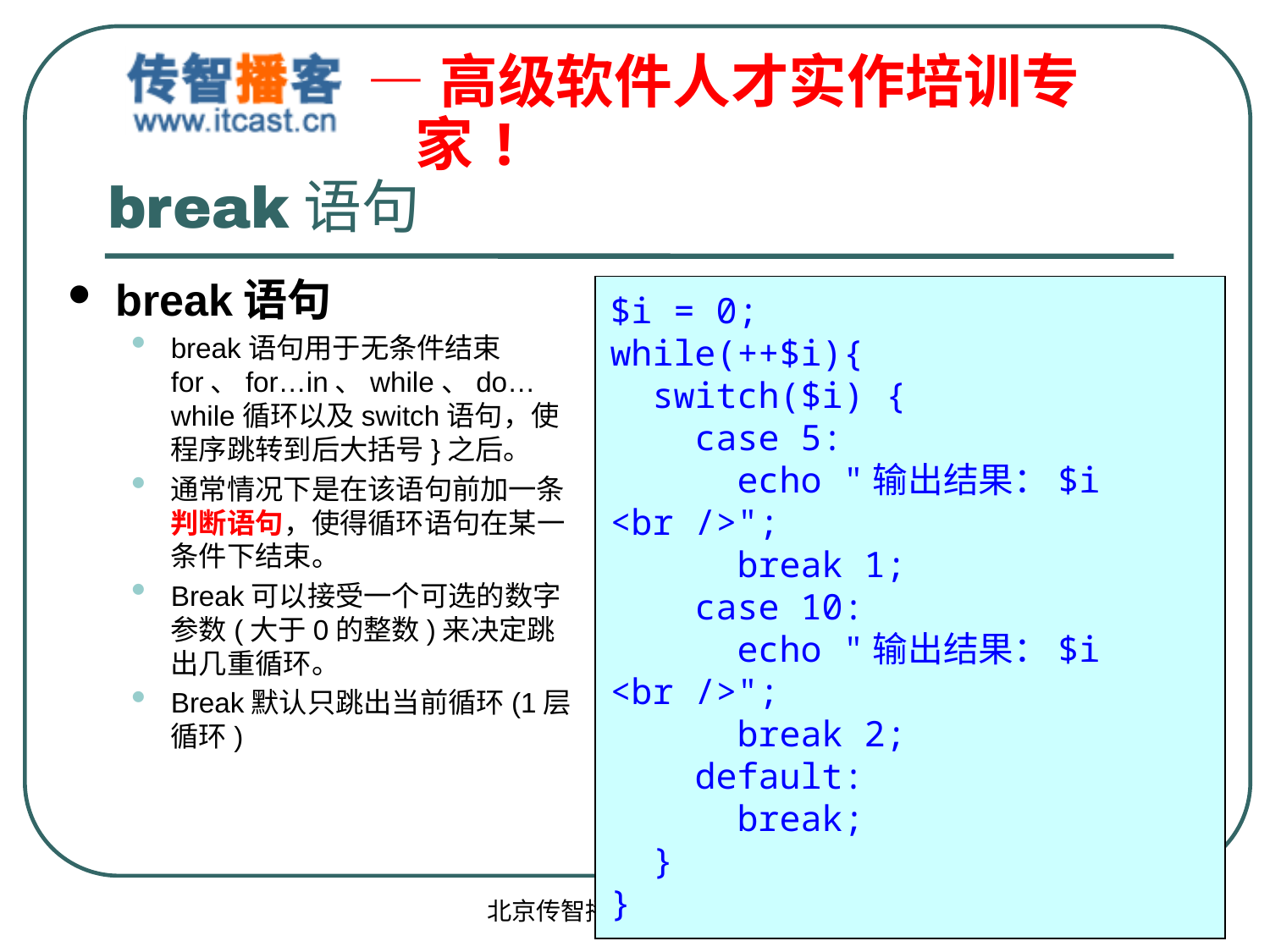

break语句
break语句
break语句用于无条件结束for、for…in、while、do…while循环以及switch语句，使程序跳转到后大括号}之后。
通常情况下是在该语句前加一条判断语句，使得循环语句在某一条件下结束。
Break可以接受一个可选的数字参数(大于0的整数)来决定跳出几重循环。
Break默认只跳出当前循环(1层循环)
$i = 0;
while(++$i){
  switch($i) {
    case 5:
	echo "输出结果：$i <br />";
	break 1;
    case 10:
	echo "输出结果：$i <br />";
	break 2;
    default:
	break;
  }
}